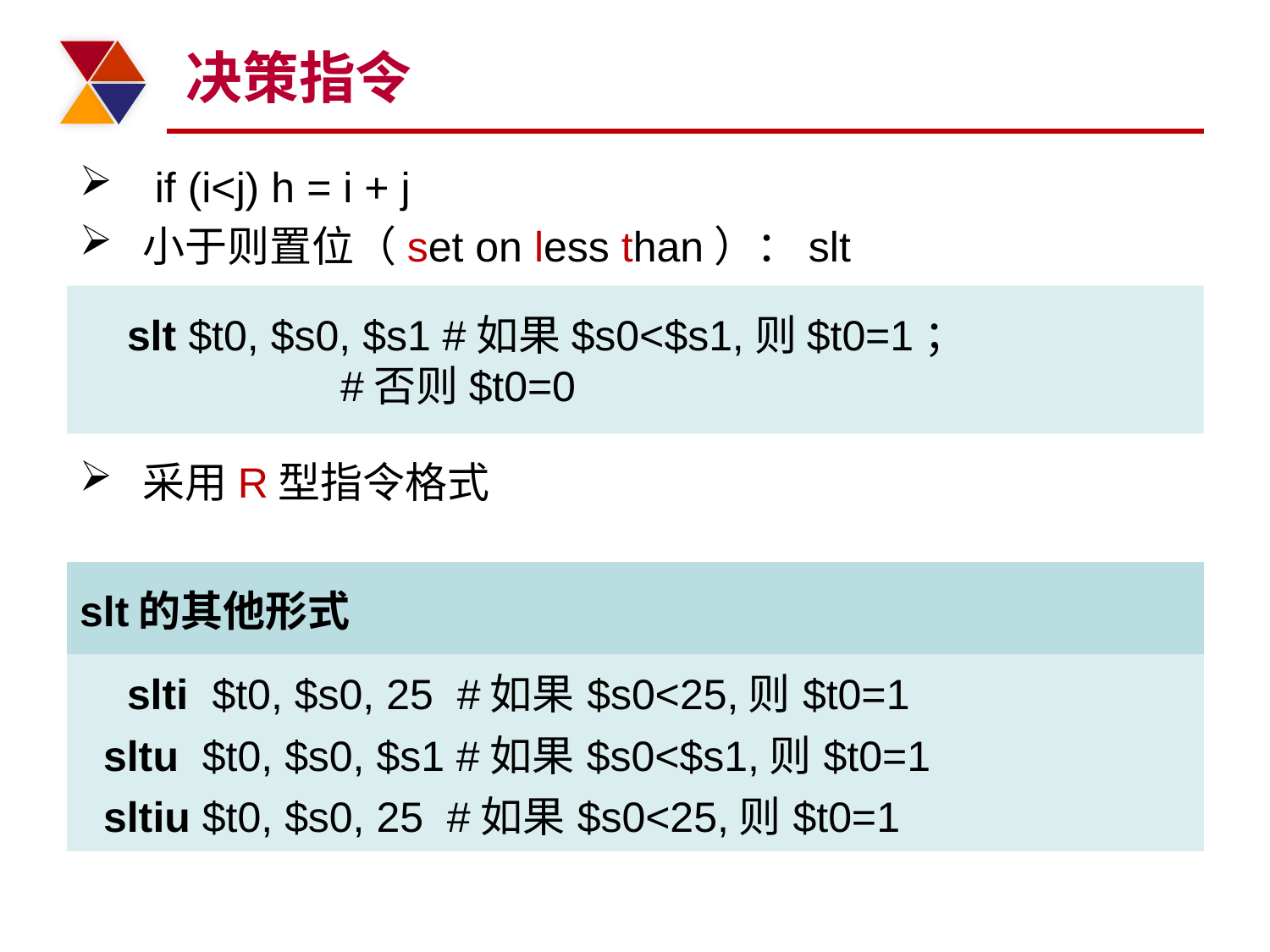

# 决策指令
 if (i<j) h = i + j
小于则置位（set on less than）：slt

采用R型指令格式

    slt $t0, $s0, $s1 #如果$s0<$s1,则$t0=1；
                      #否则$t0=0
| slt的其他形式 |
| --- |
| slti $t0, $s0, 25 #如果$s0<25,则$t0=1 sltu $t0, $s0, $s1 #如果$s0<$s1,则$t0=1 sltiu $t0, $s0, 25 #如果$s0<25,则$t0=1 |